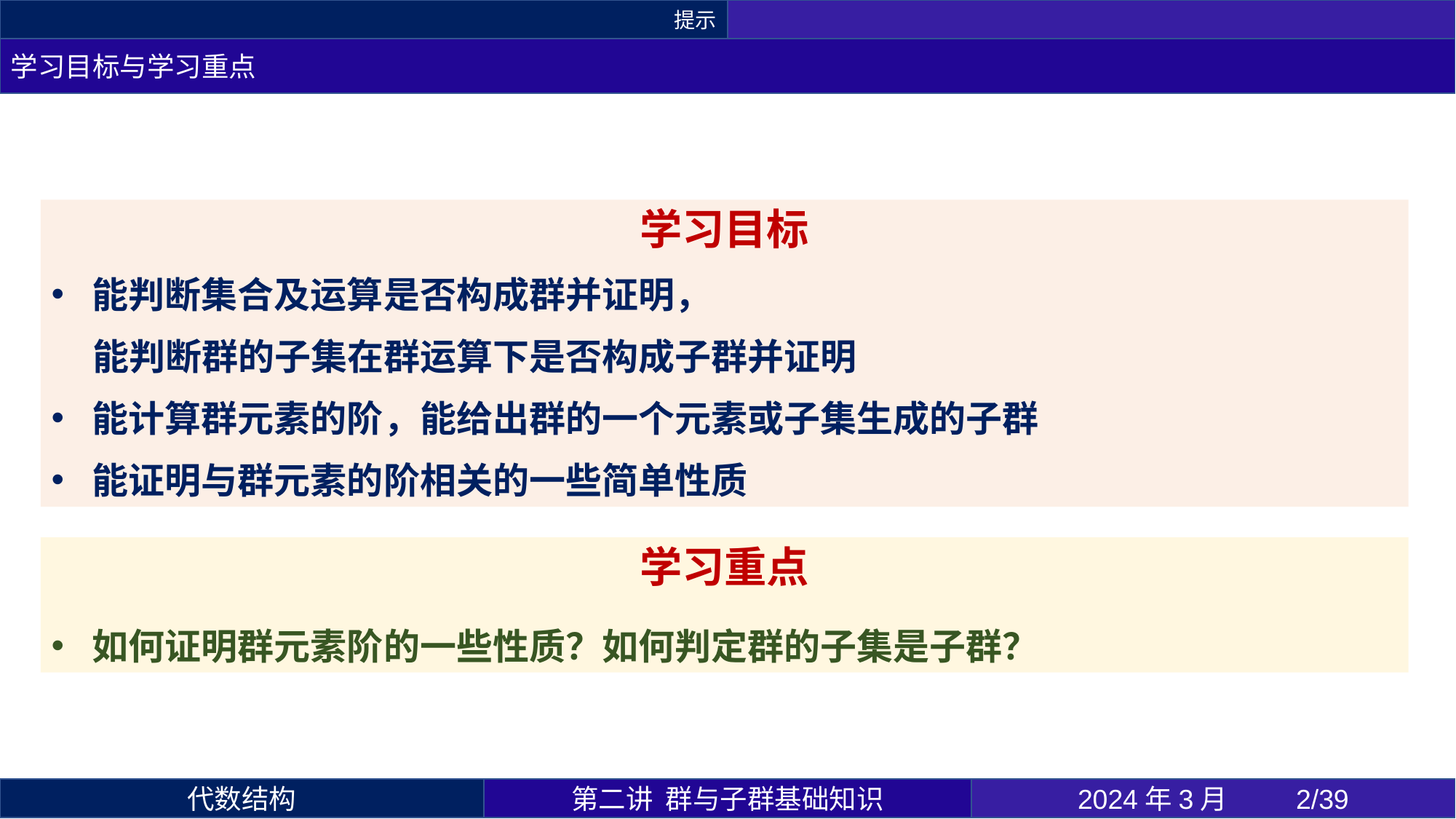

提示
学习目标与学习重点
学习目标
能判断集合及运算是否构成群并证明，
    能判断群的子集在群运算下是否构成子群并证明
能计算群元素的阶，能给出群的一个元素或子集生成的子群
能证明与群元素的阶相关的一些简单性质
学习重点
如何证明群元素阶的一些性质？如何判定群的子集是子群？
第二讲  群与子群基础知识
2024年3月 	2/39
代数结构